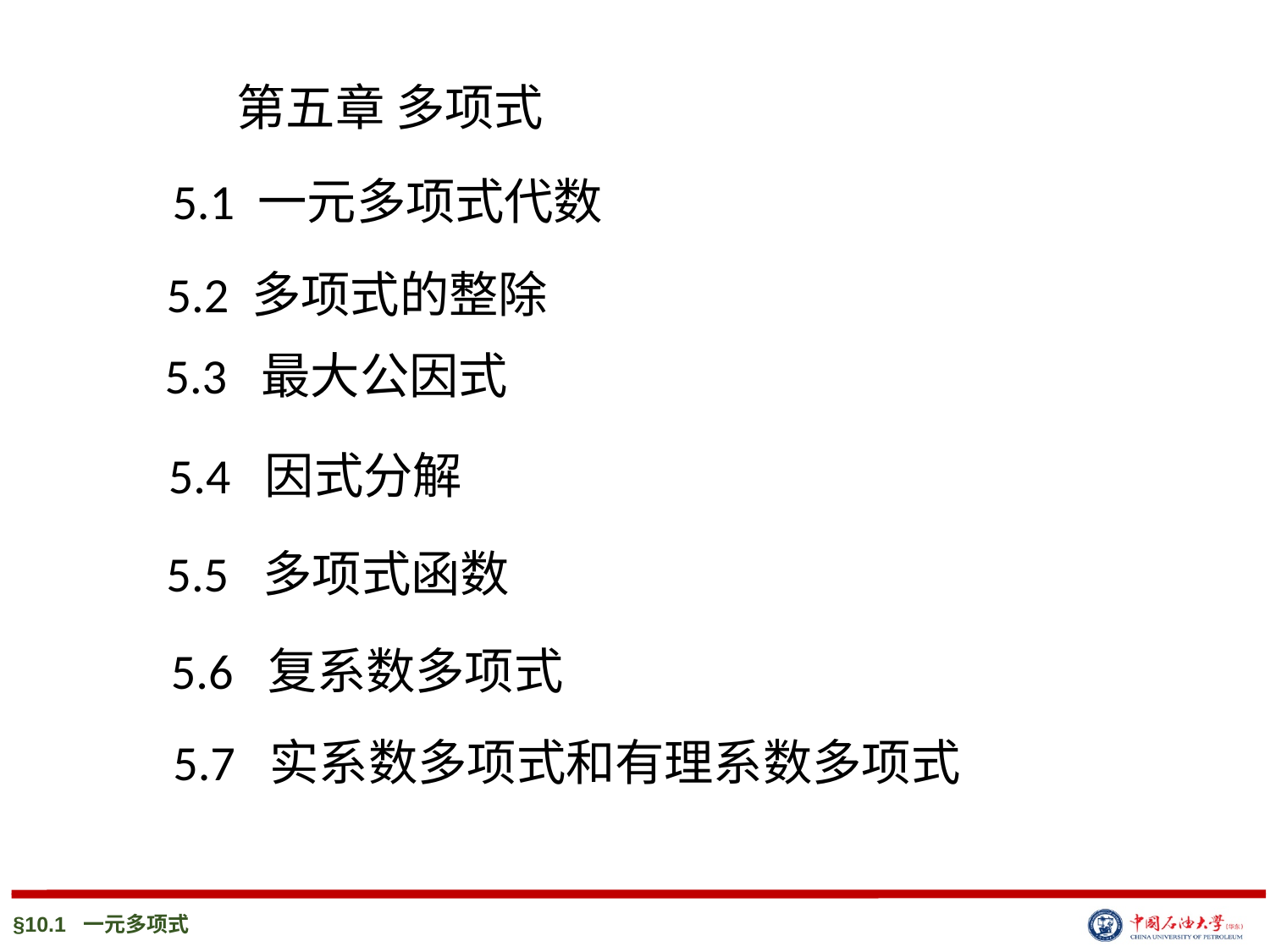

第五章 多项式
5.1 一元多项式代数
5.2 多项式的整除
5.3  最大公因式
5.4  因式分解
5.5  多项式函数
5.6  复系数多项式
5.7  实系数多项式和有理系数多项式